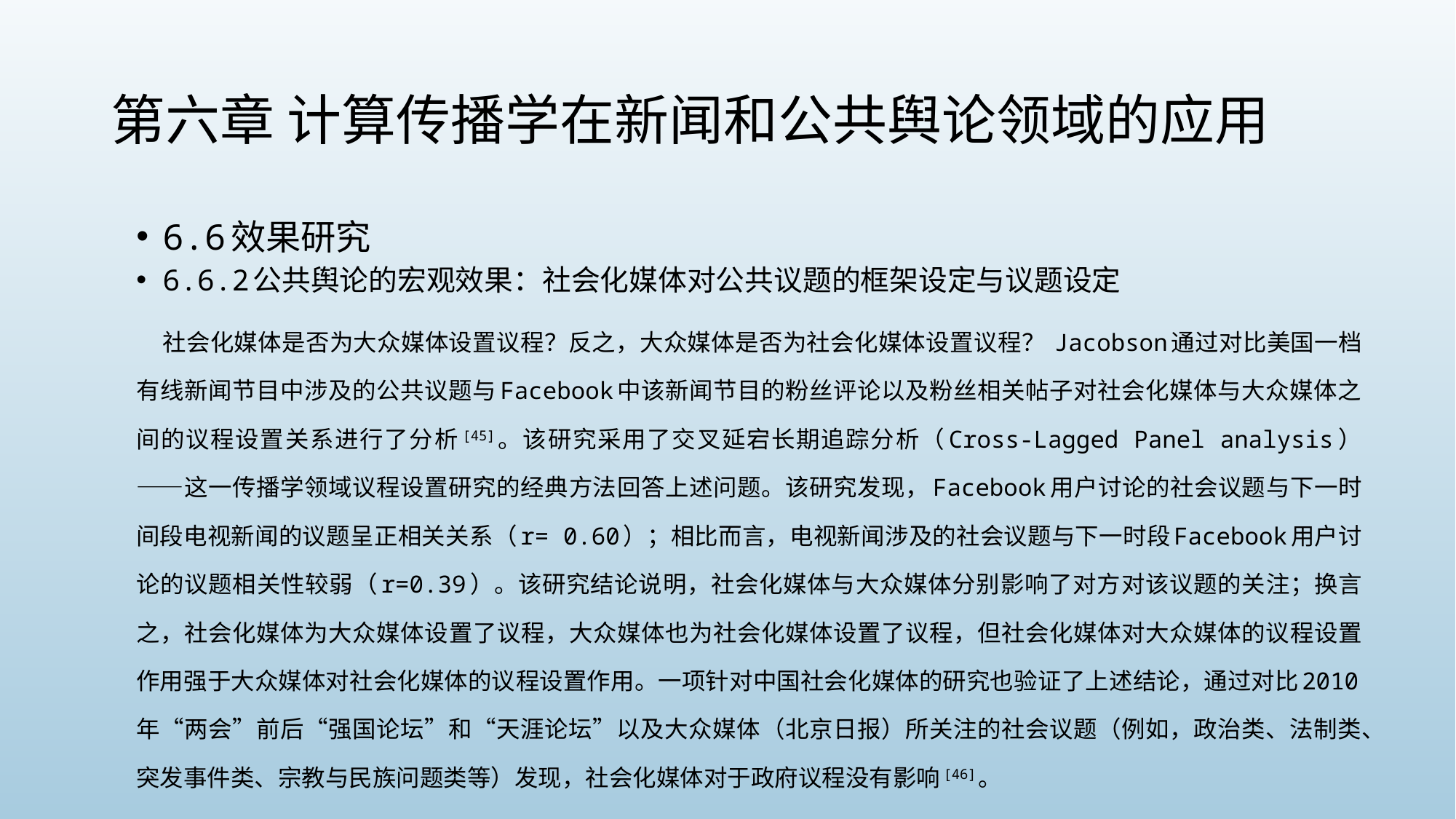

# 第六章 计算传播学在新闻和公共舆论领域的应用
6.6效果研究
6.6.2公共舆论的宏观效果：社会化媒体对公共议题的框架设定与议题设定
    社会化媒体是否为大众媒体设置议程？反之，大众媒体是否为社会化媒体设置议程？ Jacobson通过对比美国一档有线新闻节目中涉及的公共议题与Facebook中该新闻节目的粉丝评论以及粉丝相关帖子对社会化媒体与大众媒体之间的议程设置关系进行了分析[45]。该研究采用了交叉延宕长期追踪分析（Cross-Lagged Panel analysis）——这一传播学领域议程设置研究的经典方法回答上述问题。该研究发现，Facebook用户讨论的社会议题与下一时间段电视新闻的议题呈正相关关系（r= 0.60）；相比而言，电视新闻涉及的社会议题与下一时段Facebook用户讨论的议题相关性较弱（r=0.39）。该研究结论说明，社会化媒体与大众媒体分别影响了对方对该议题的关注；换言之，社会化媒体为大众媒体设置了议程，大众媒体也为社会化媒体设置了议程，但社会化媒体对大众媒体的议程设置作用强于大众媒体对社会化媒体的议程设置作用。一项针对中国社会化媒体的研究也验证了上述结论，通过对比2010年“两会”前后“强国论坛”和“天涯论坛”以及大众媒体（北京日报）所关注的社会议题（例如，政治类、法制类、突发事件类、宗教与民族问题类等）发现，社会化媒体对于政府议程没有影响[46]。